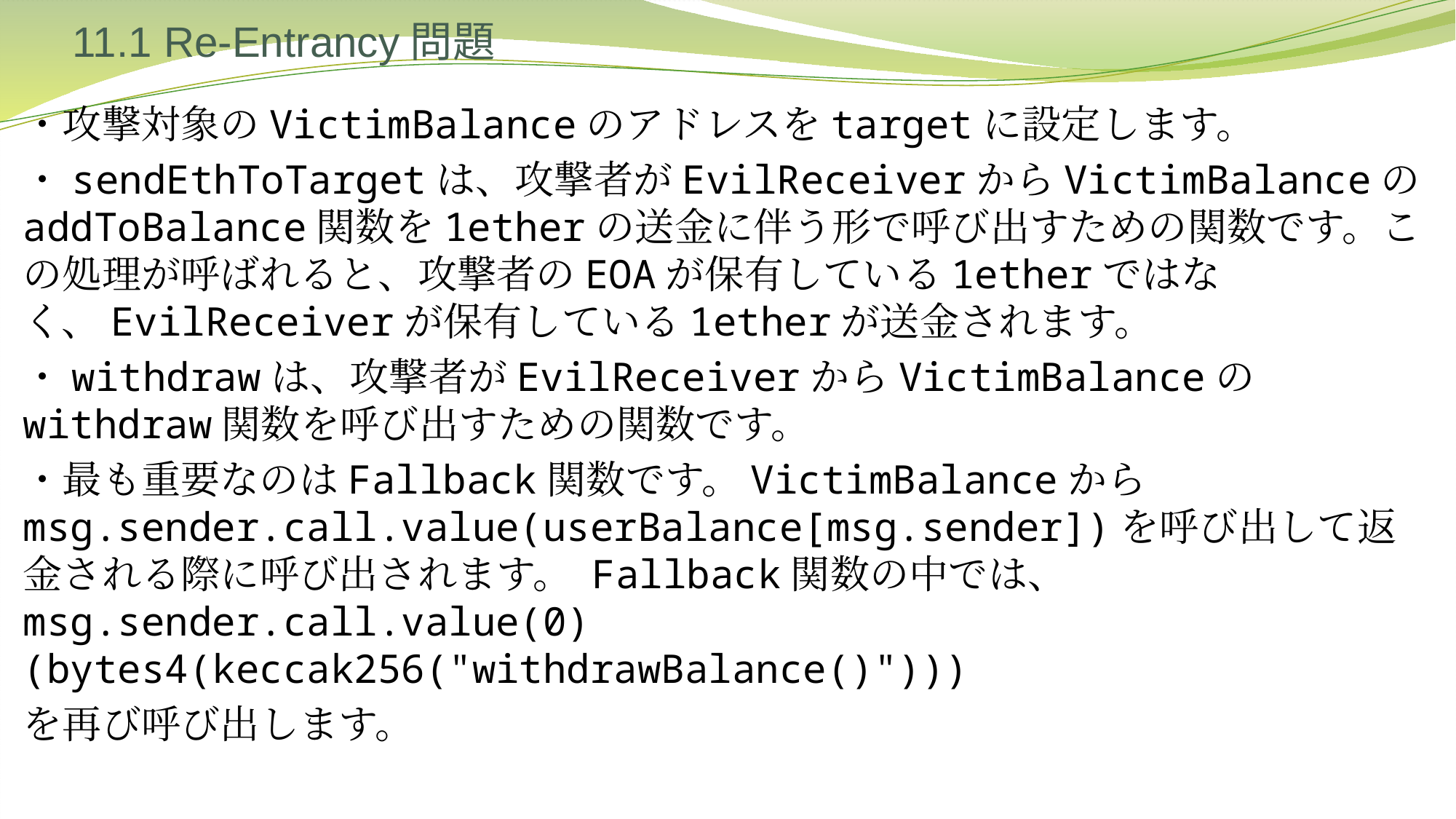

# 11.1 Re-Entrancy問題

・攻撃対象のVictimBalanceのアドレスをtargetに設定します。
・sendEthToTargetは、攻撃者がEvilReceiverからVictimBalanceのaddToBalance関数を1etherの送金に伴う形で呼び出すための関数です。この処理が呼ばれると、攻撃者のEOAが保有している1etherではなく、EvilReceiverが保有している1etherが送金されます。
・withdrawは、攻撃者がEvilReceiverからVictimBalanceのwithdraw関数を呼び出すための関数です。
・最も重要なのはFallback関数です。VictimBalanceからmsg.sender.call.value(userBalance[msg.sender])を呼び出して返金される際に呼び出されます。 Fallback関数の中では、 msg.sender.call.value(0)(bytes4(keccak256("withdrawBalance()")))
を再び呼び出します。